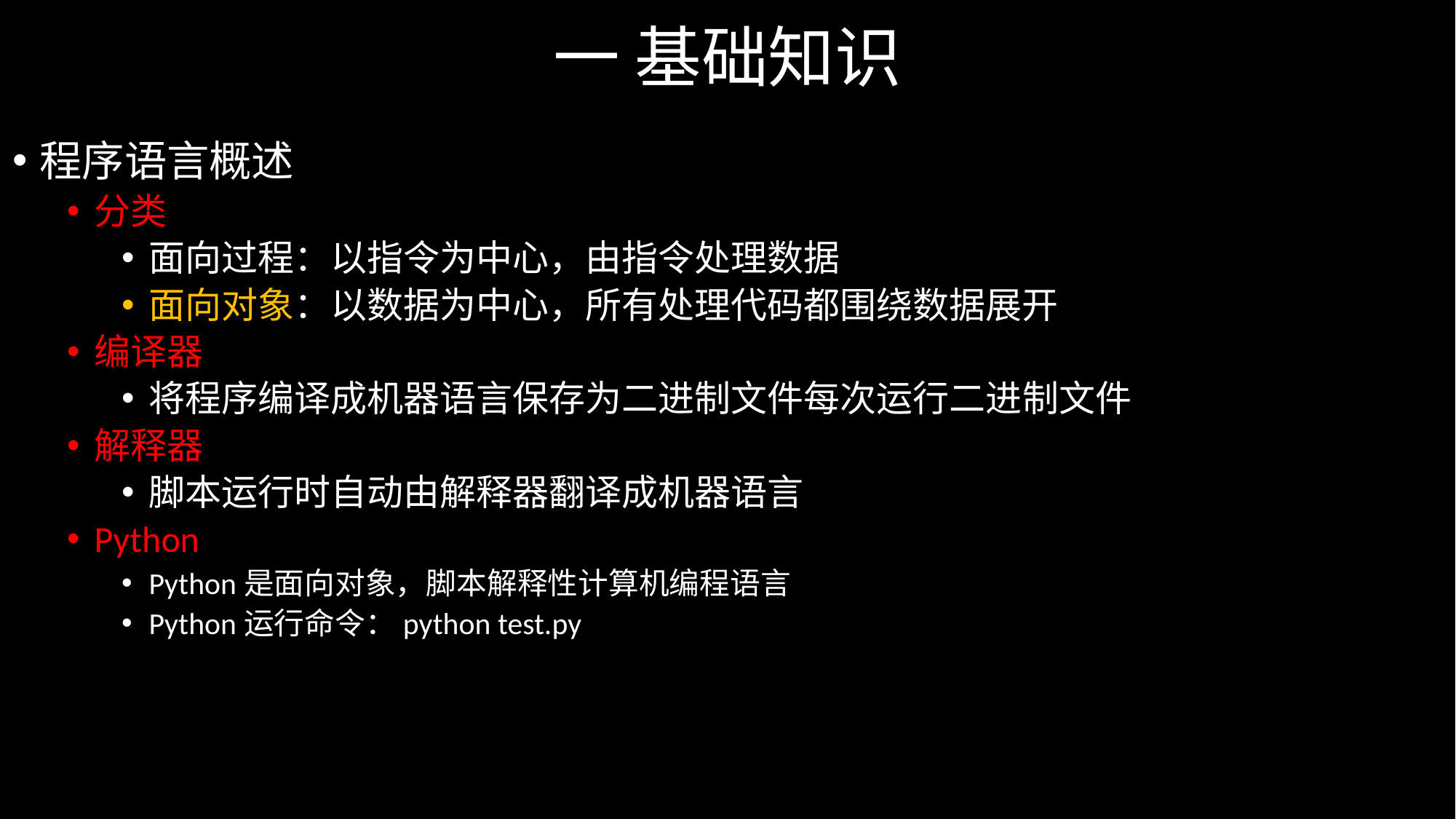

# 一 基础知识
程序语言概述
分类
面向过程：以指令为中心，由指令处理数据
面向对象：以数据为中心，所有处理代码都围绕数据展开
编译器
将程序编译成机器语言保存为二进制文件每次运行二进制文件
解释器
脚本运行时自动由解释器翻译成机器语言
Python
Python是面向对象，脚本解释性计算机编程语言
Python运行命令：python test.py